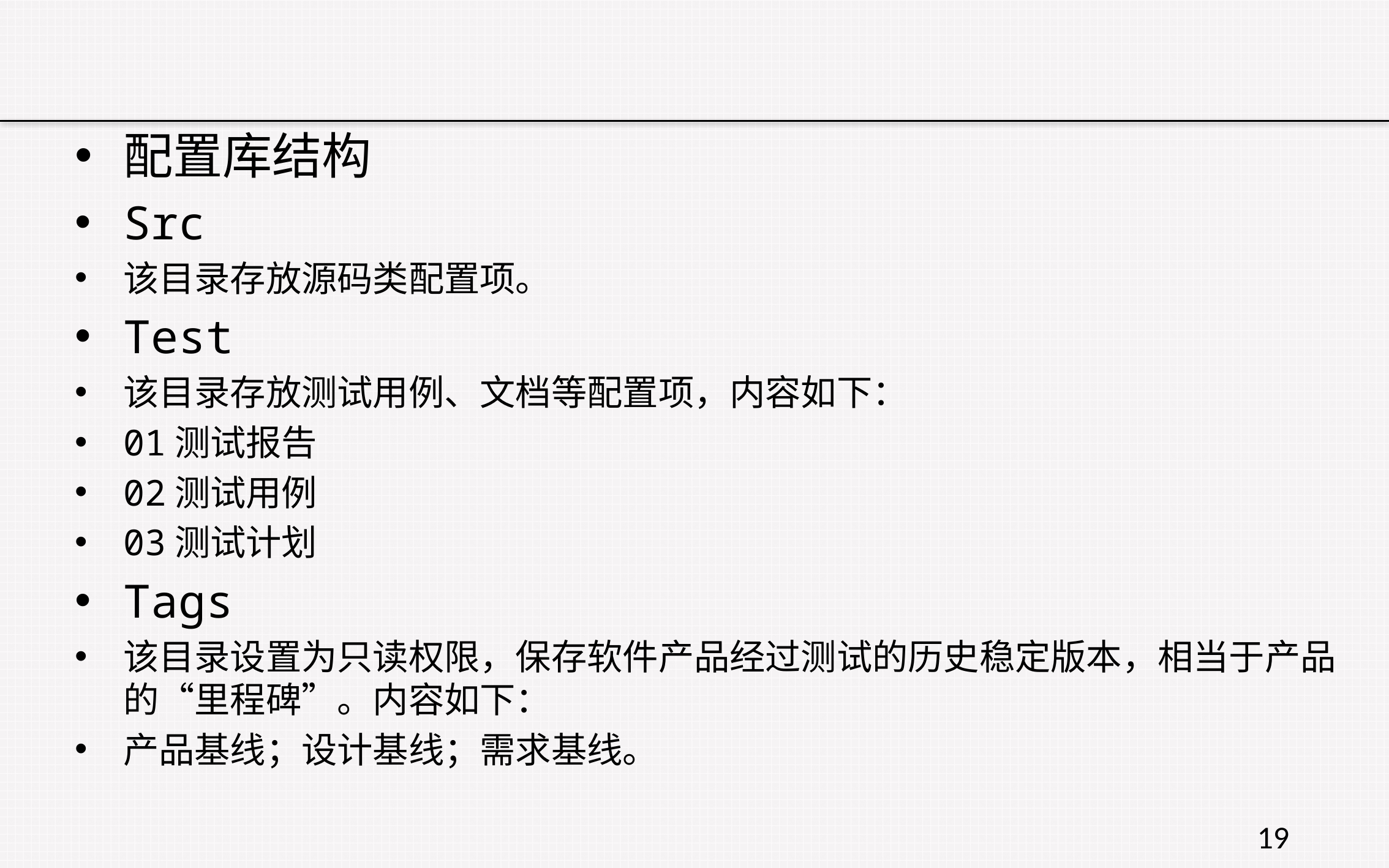

#
配置库结构
Src
该目录存放源码类配置项。
Test
该目录存放测试用例、文档等配置项，内容如下：
01测试报告
02测试用例
03测试计划
Tags
该目录设置为只读权限，保存软件产品经过测试的历史稳定版本，相当于产品的“里程碑”。内容如下：
产品基线；设计基线；需求基线。

19